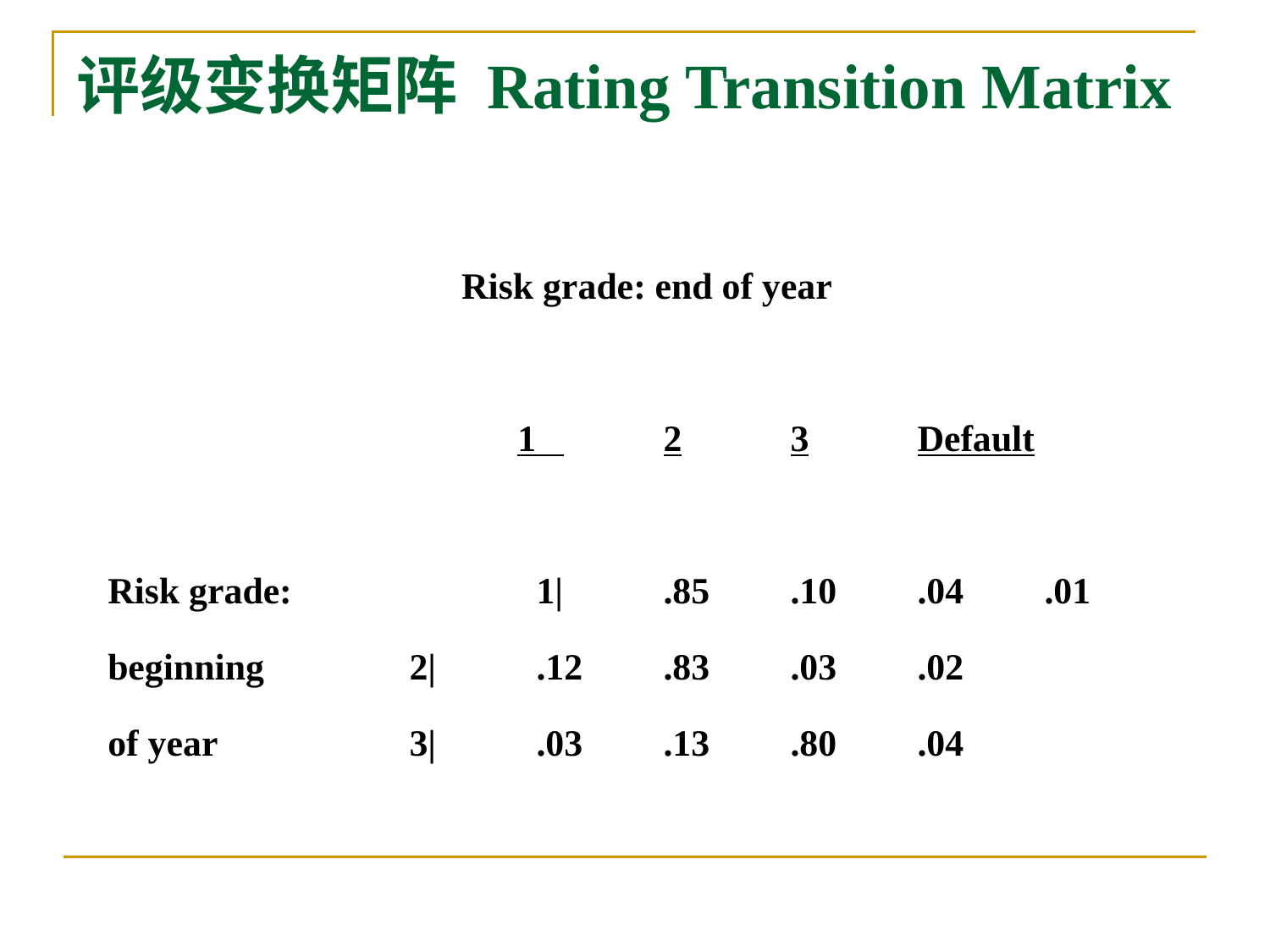

# 评级变换矩阵 Rating Transition Matrix
                                      Risk grade: end of year

                                            1   	2	3	Default

Risk grade:  		1|	.85	.10	.04	.01
beginning		2|	.12	.83	.03	.02
of year		3|	.03	.13	.80	.04